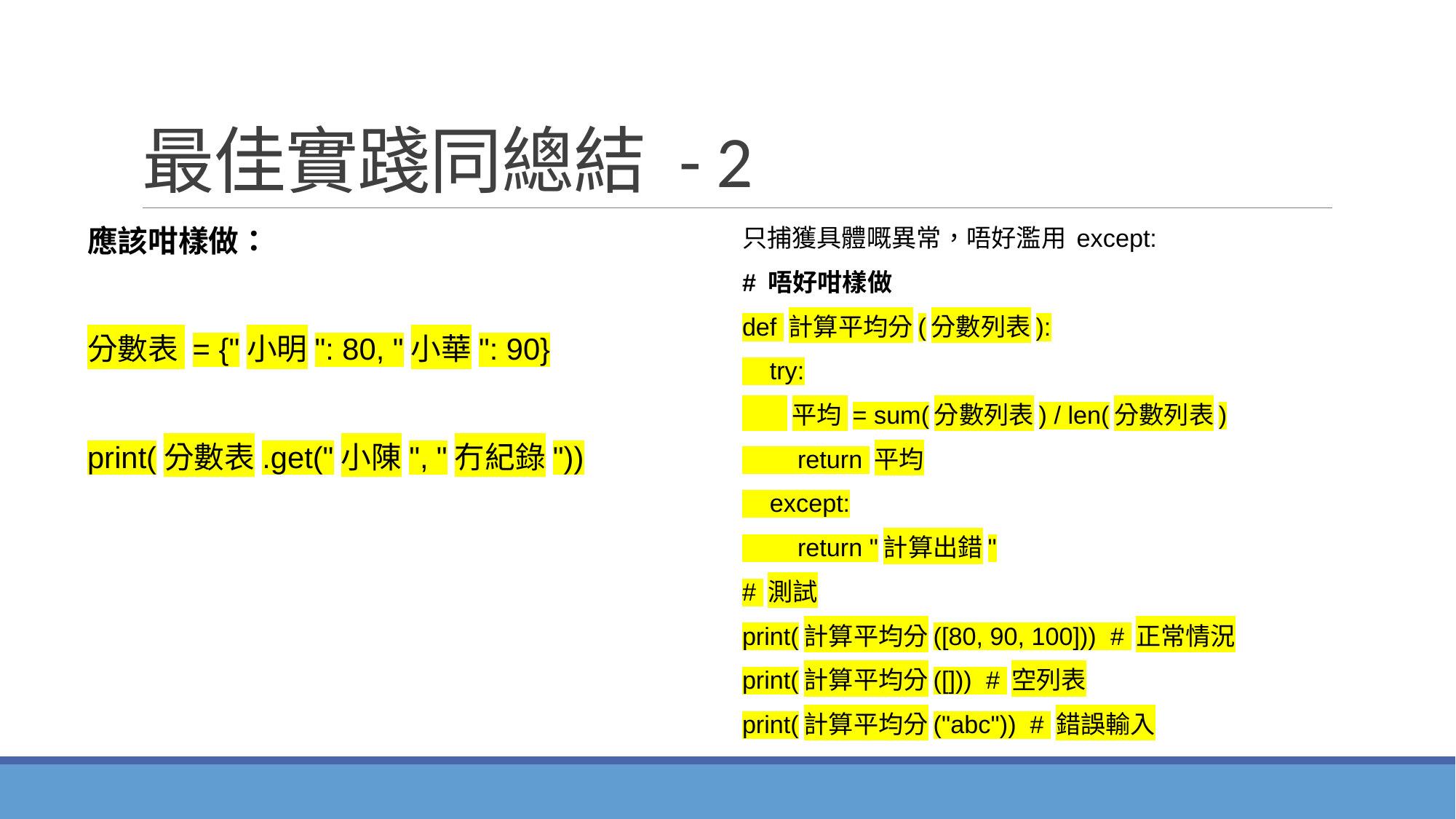

# 最佳實踐同總結 - 2
應該咁樣做：

分數表 = {"小明": 80, "小華": 90}

print(分數表.get("小陳", "冇紀錄"))
只捕獲具體嘅異常，唔好濫用 except:
# 唔好咁樣做
def 計算平均分(分數列表):
    try:
        平均 = sum(分數列表) / len(分數列表)
        return 平均
    except:
        return "計算出錯"
# 測試
print(計算平均分([80, 90, 100]))  # 正常情況
print(計算平均分([]))  # 空列表
print(計算平均分("abc"))  # 錯誤輸入